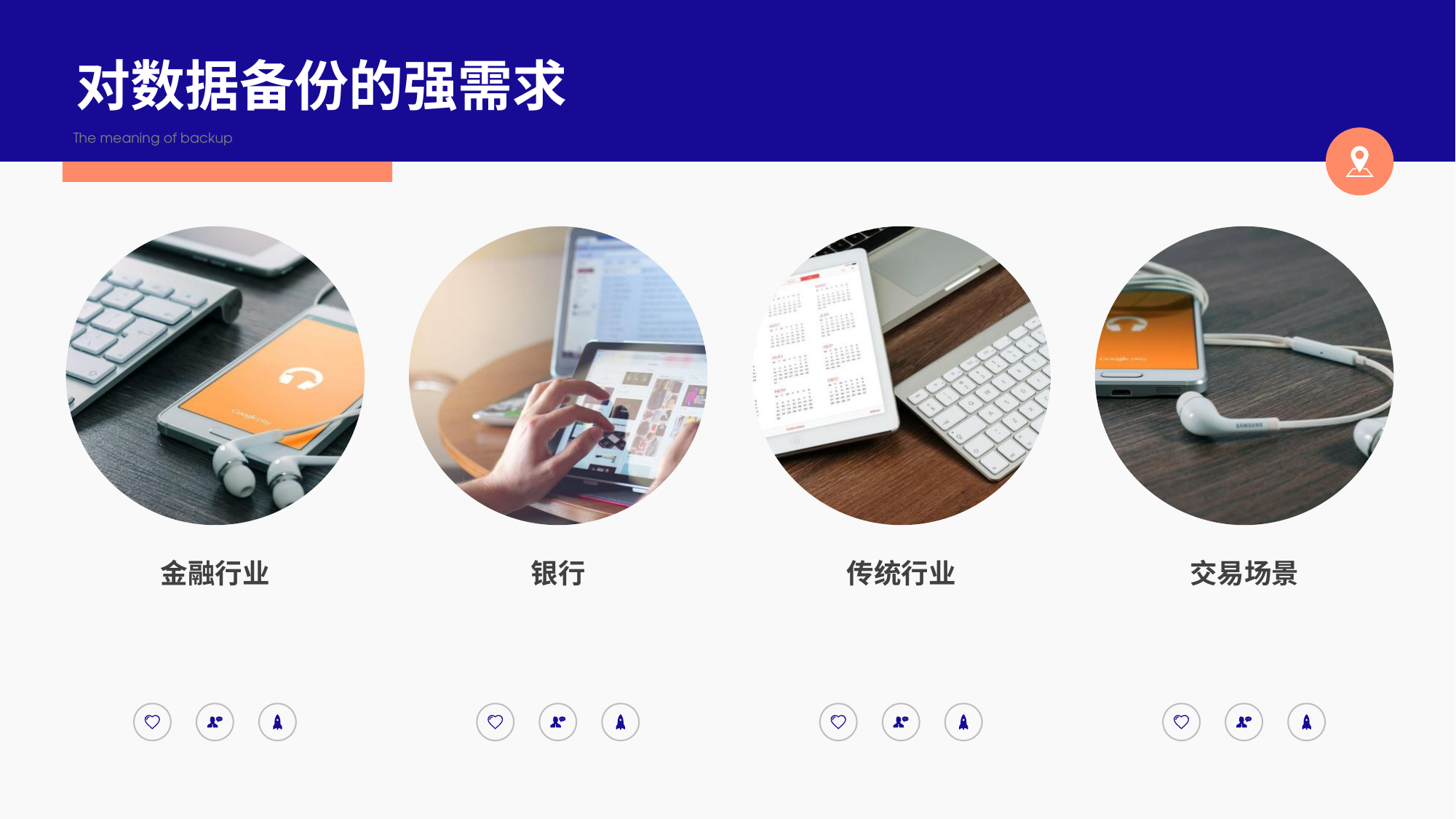

对数据备份的强需求
The meaning of backup

金融行业

银行

传统行业

交易场景